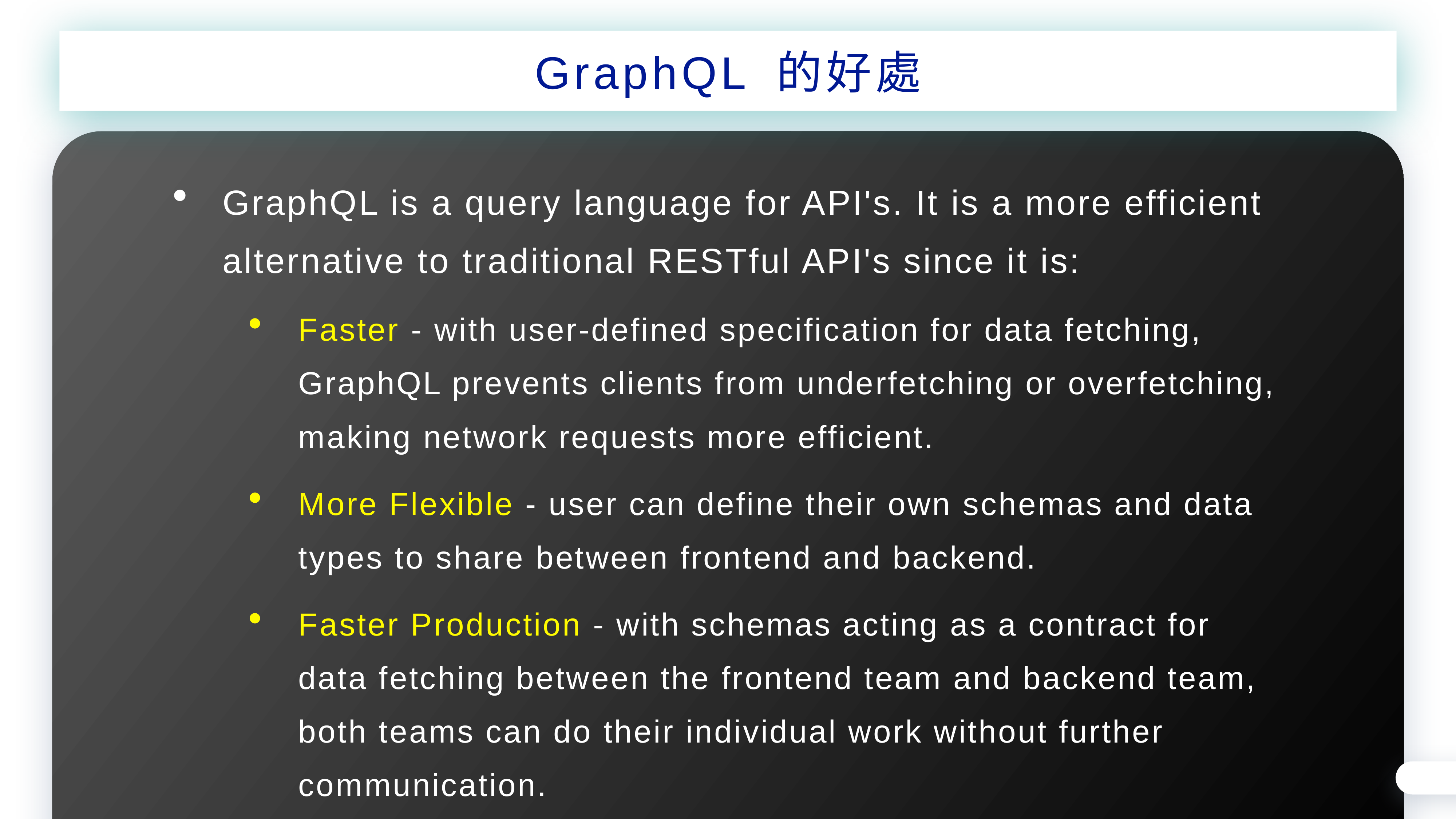

GraphQL 的好處
GraphQL is a query language for API's. It is a more efficient alternative to traditional RESTful API's since it is:
Faster - with user-defined specification for data fetching, GraphQL prevents clients from underfetching or overfetching, making network requests more efficient.
More Flexible - user can define their own schemas and data types to share between frontend and backend.
Faster Production - with schemas acting as a contract for data fetching between the frontend team and backend team, both teams can do their individual work without further communication.
7